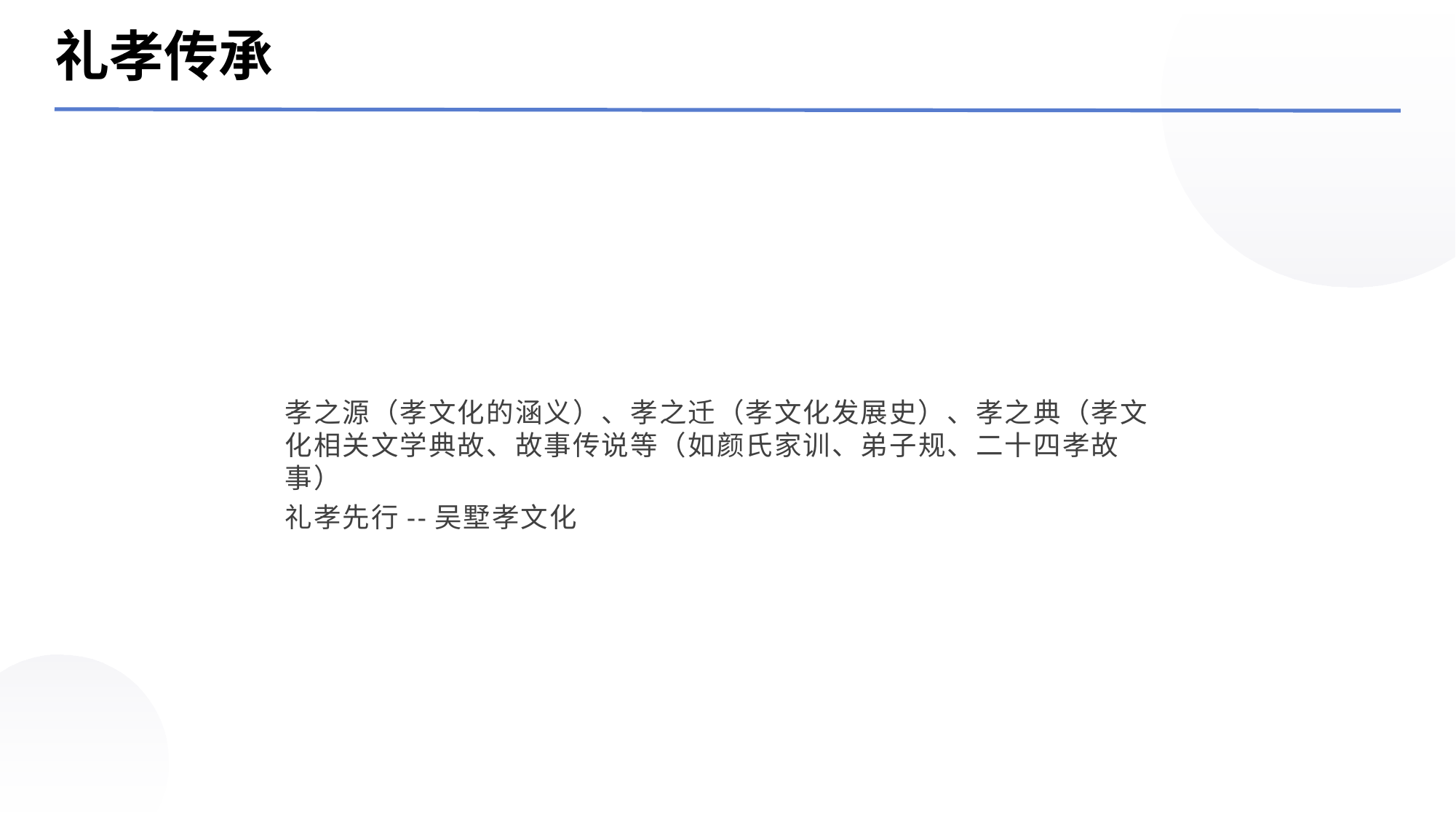

礼孝传承
孝之源（孝文化的涵义）、孝之迁（孝文化发展史）、孝之典（孝文化相关文学典故、故事传说等（如颜氏家训、弟子规、二十四孝故事）
礼孝先行--吴墅孝文化